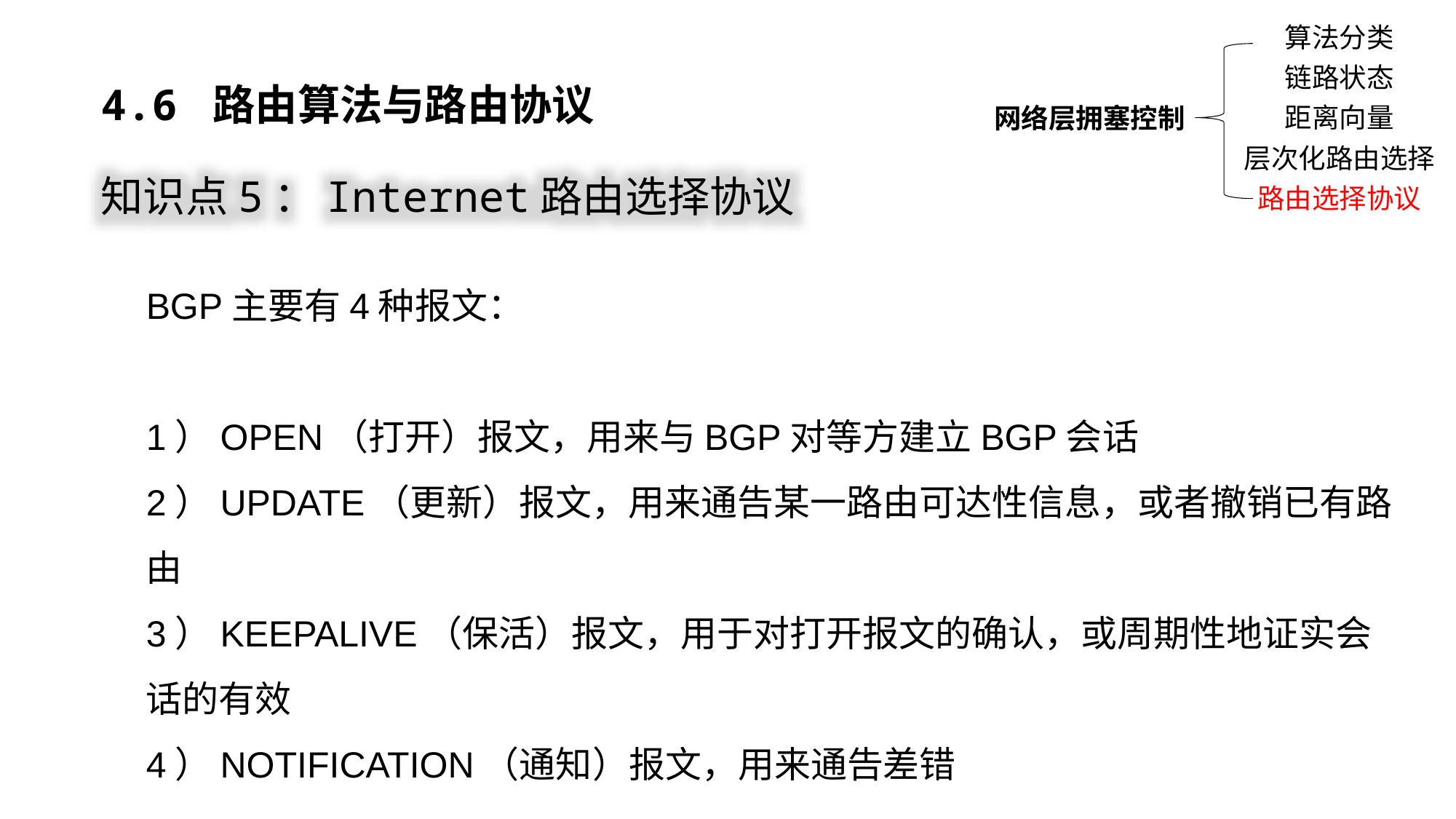

算法分类

链路状态
网络层拥塞控制
距离向量
层次化路由选择
路由选择协议
4.6 路由算法与路由协议
知识点5：Internet路由选择协议
BGP主要有4种报文：

1）OPEN（打开）报文，用来与BGP对等方建立BGP会话
2）UPDATE（更新）报文，用来通告某一路由可达性信息，或者撤销已有路由
3）KEEPALIVE（保活）报文，用于对打开报文的确认，或周期性地证实会话的有效
4）NOTIFICATION（通知）报文，用来通告差错